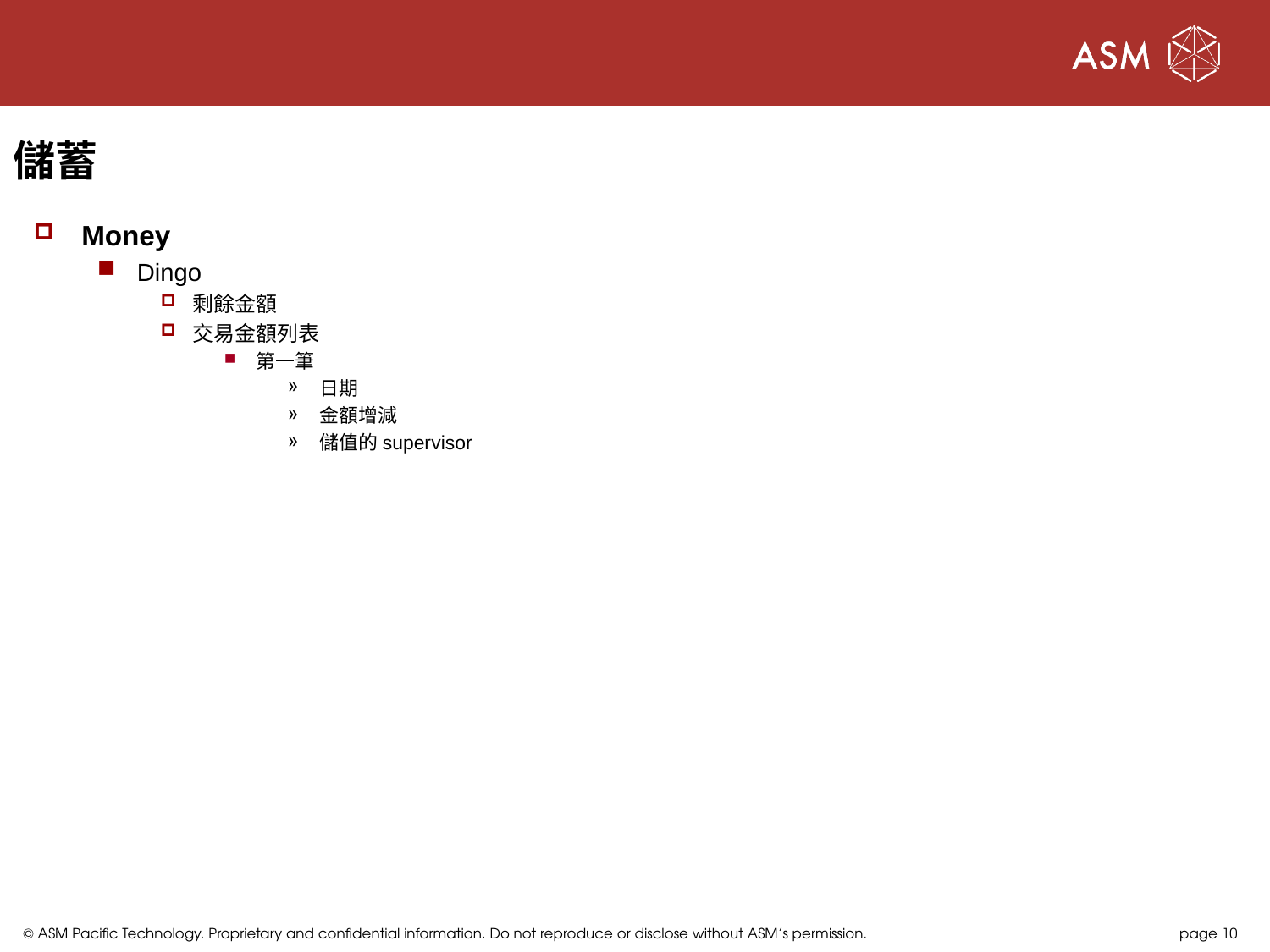

# 儲蓄
Money
Dingo
剩餘金額
交易金額列表
第一筆
日期
金額增減
儲值的supervisor